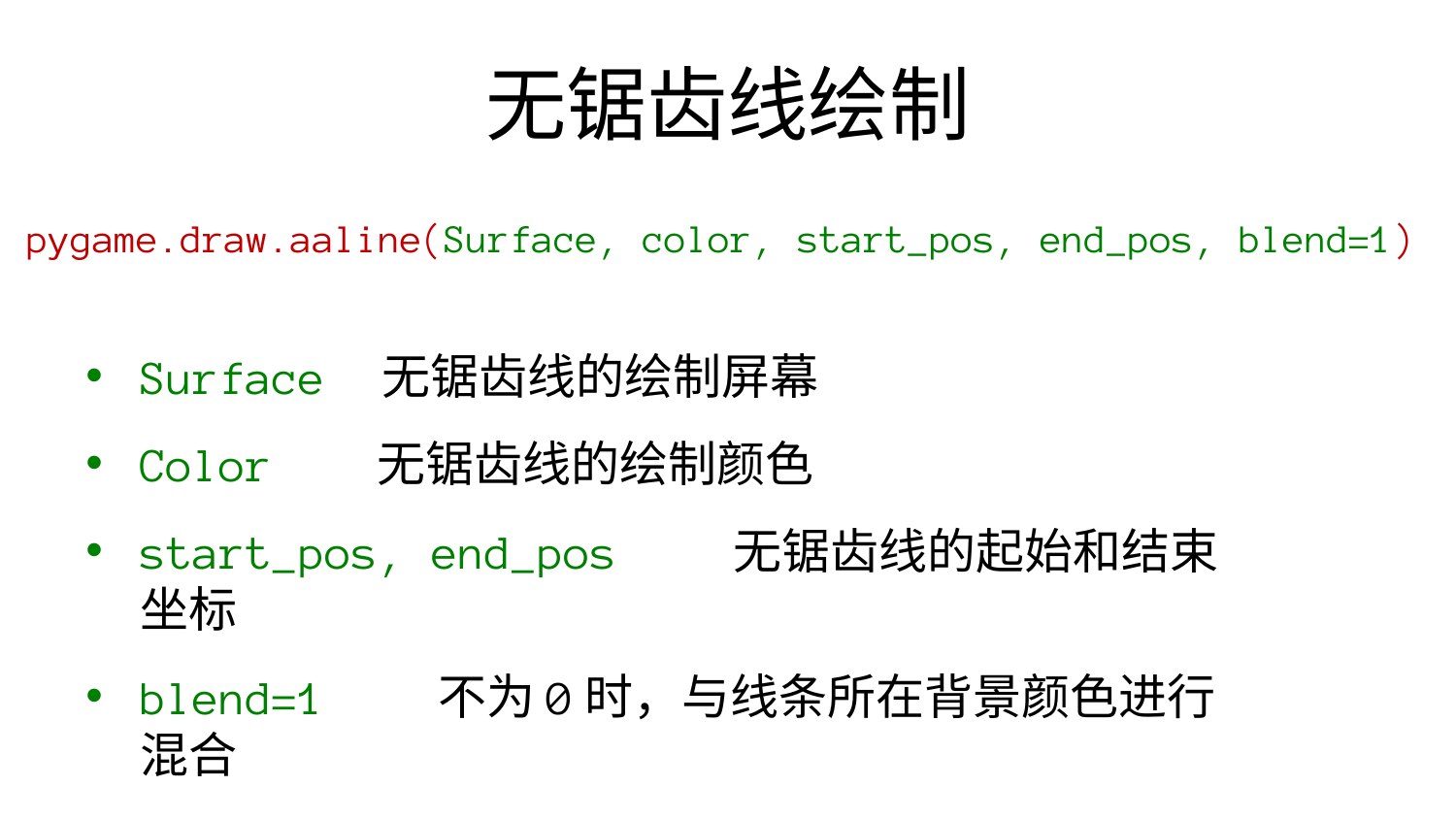

# 无锯齿线绘制
pygame.draw.aaline(Surface, color, start_pos, end_pos, blend=1)
Surface
Color
start_pos, end_pos	无锯齿线的起始和结束坐标
blend=1	不为0时，与线条所在背景颜色进行混合
无锯齿线的绘制屏幕 无锯齿线的绘制颜色